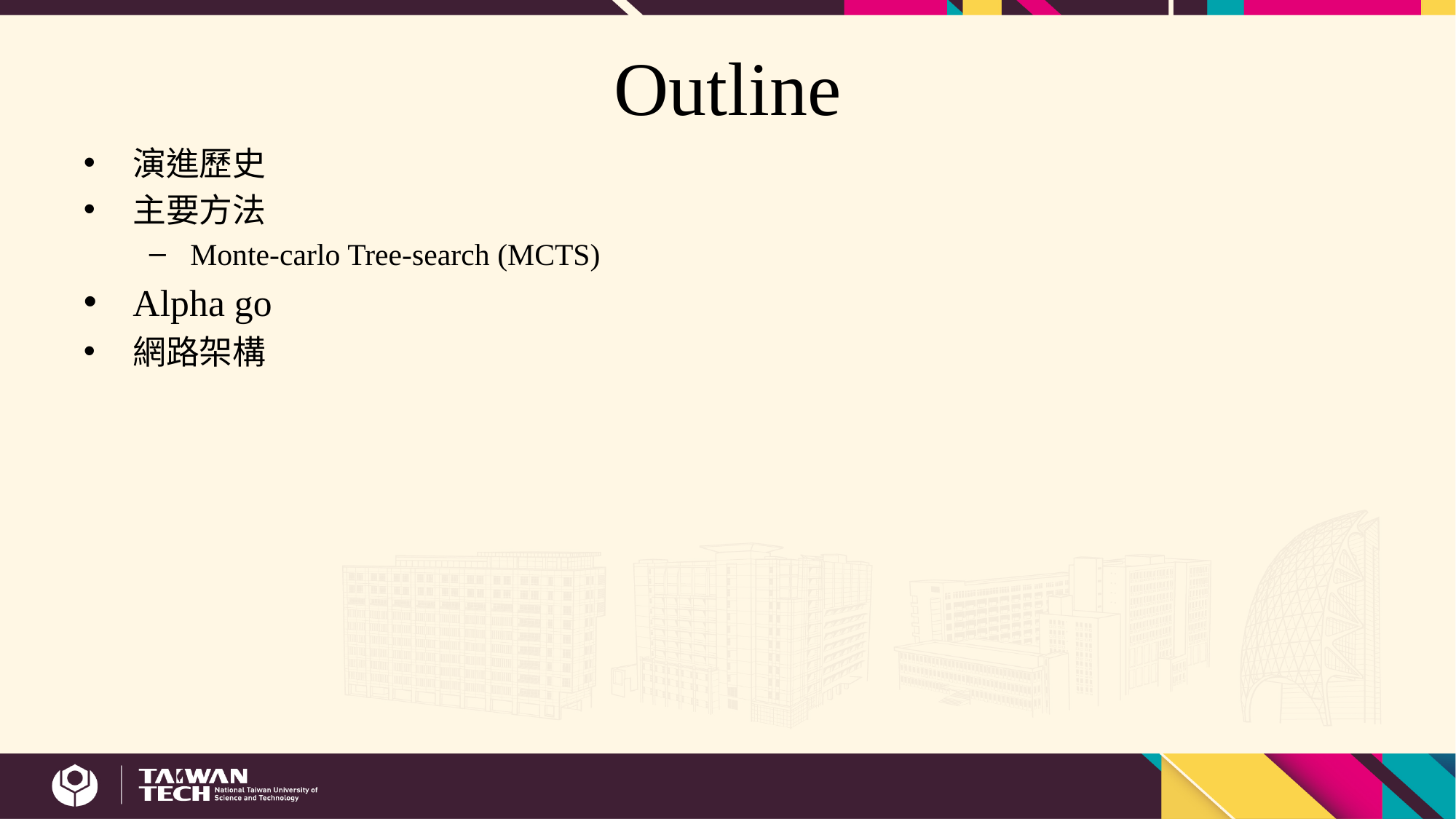

# Outline
演進歷史
主要方法
Monte-carlo Tree-search (MCTS)
Alpha go
網路架構